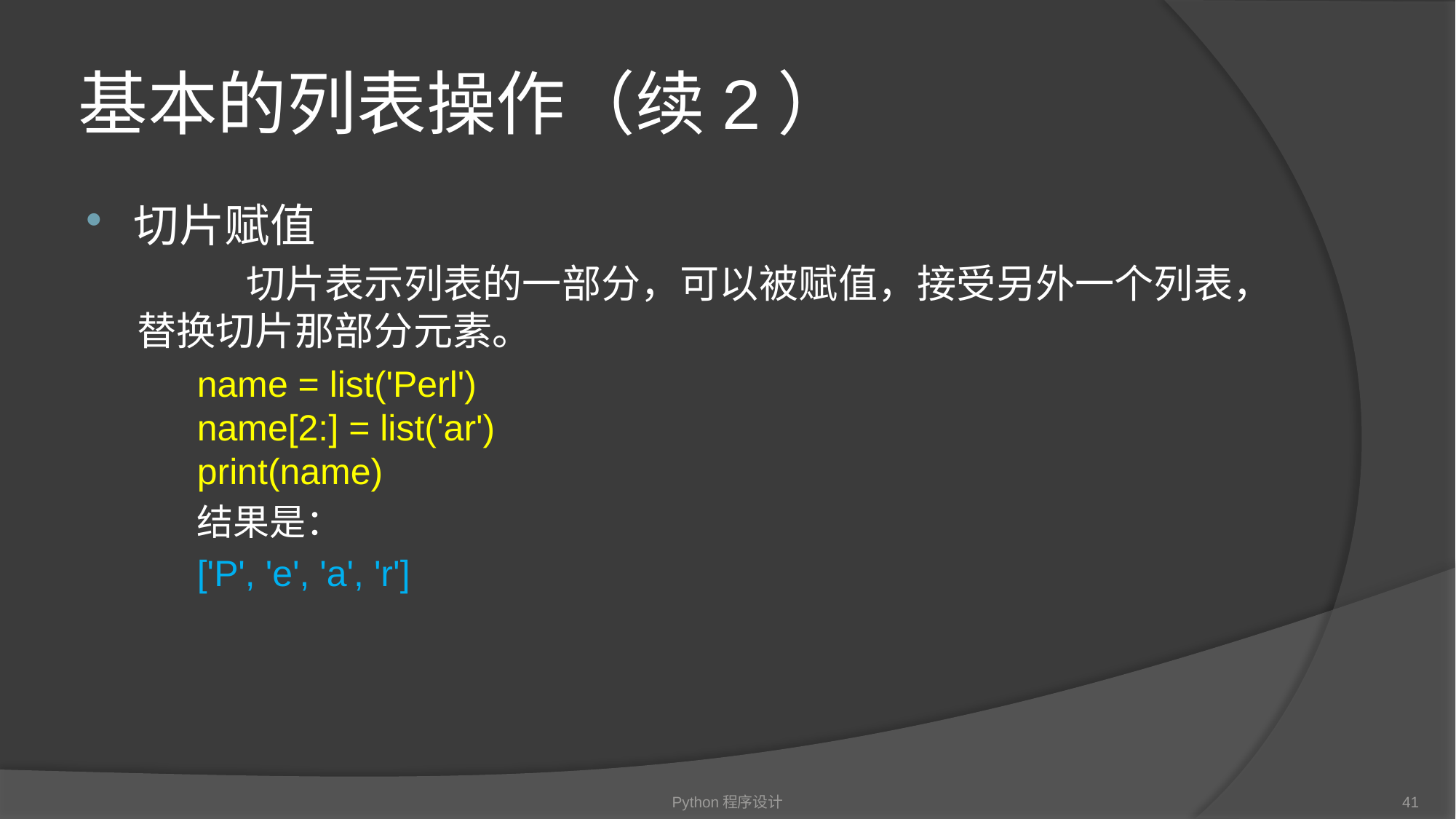

# 基本的列表操作（续2）
切片赋值
	切片表示列表的一部分，可以被赋值，接受另外一个列表，替换切片那部分元素。
	name = list('Perl')
	name[2:] = list('ar')
	print(name)
	结果是：
	['P', 'e', 'a', 'r']

Python程序设计
41